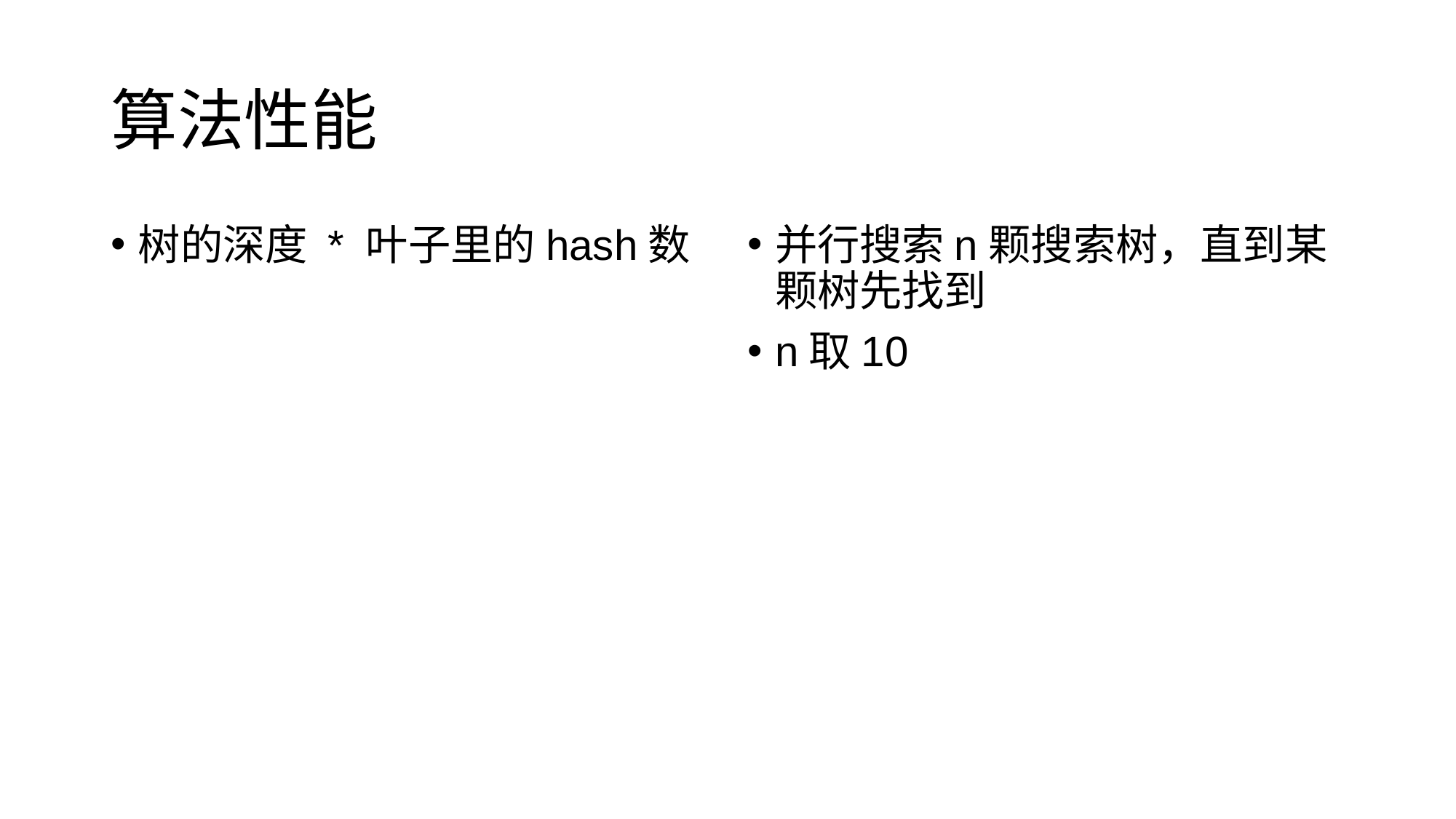

# 算法性能
树的深度 * 叶子里的hash数
并行搜索n颗搜索树，直到某颗树先找到
n取10